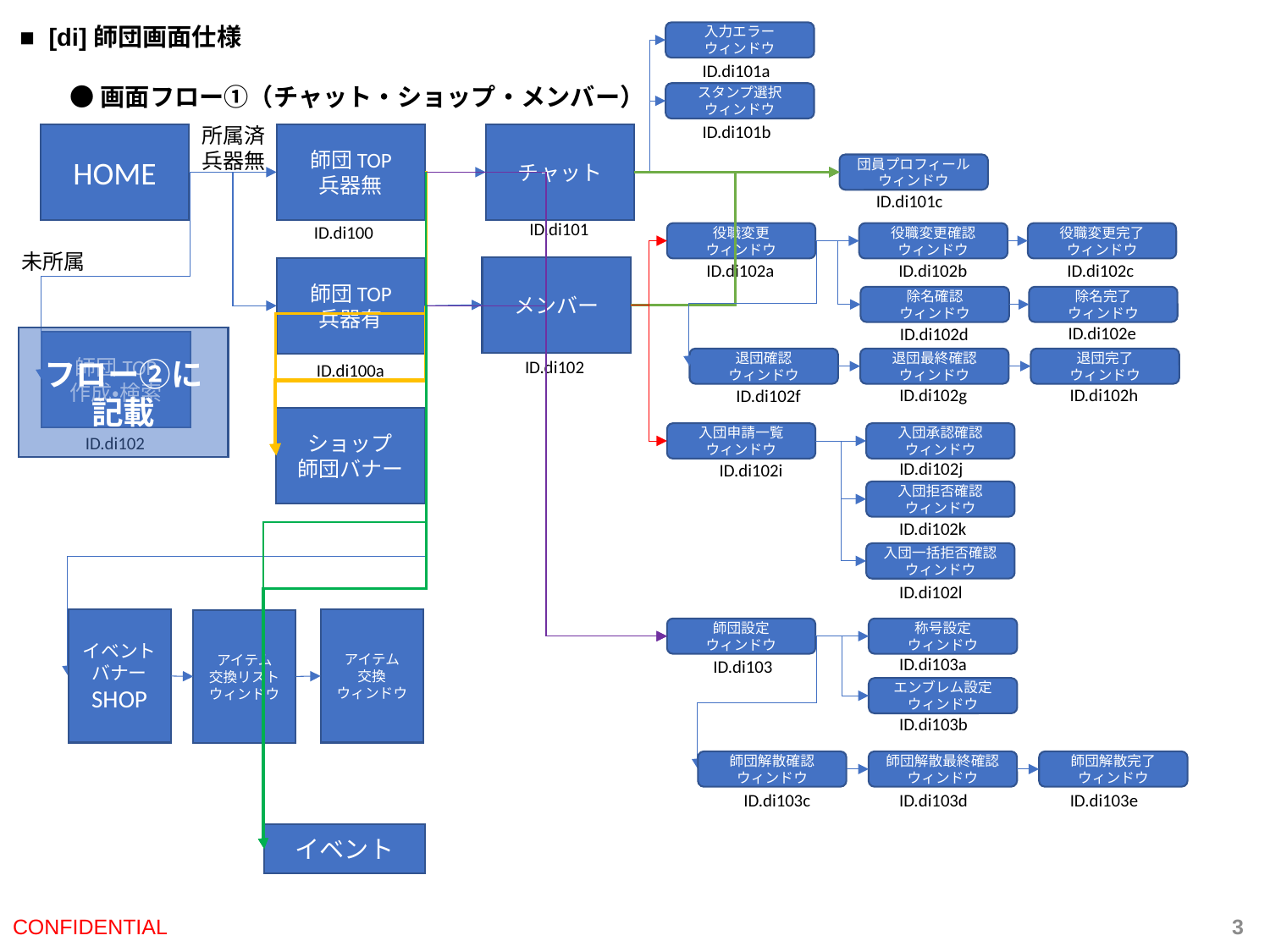

■  [di]師団画面仕様
入力エラー
ウィンドウ
ID.di101a
●画面フロー①（チャット・ショップ・メンバー）
スタンプ選択
ウィンドウ
ID.di101b
所属済
兵器無
チャット
師団TOP
兵器無
HOME
団員プロフィール
ウィンドウ
ID.di101c
ID.di101
ID.di100
役職変更
ウィンドウ
役職変更確認
ウィンドウ
役職変更完了
ウィンドウ
未所属
ID.di102a
ID.di102b
ID.di102c
メンバー
師団TOP
兵器有
除名確認
ウィンドウ
除名完了
ウィンドウ
ID.di102e
ID.di102d
フロー②に記載
師団TOP
作成・検索
退団確認
ウィンドウ
退団最終確認
ウィンドウ
退団完了
ウィンドウ
ID.di102
ID.di100a
ID.di102g
ID.di102h
ID.di102f
ショップ
師団バナー
入団申請一覧
ウィンドウ
入団承認確認
ウィンドウ
ID.di102
ID.di102j
ID.di102i
入団拒否確認
ウィンドウ
ID.di102k
入団一括拒否確認
ウィンドウ
ID.di102l
イベント
バナー
SHOP
アイテム
交換
ウィンドウ
アイテム
交換リスト
ウィンドウ
師団設定
ウィンドウ
称号設定
ウィンドウ
ID.di103a
ID.di103
エンブレム設定
ウィンドウ
ID.di103b
師団解散確認
ウィンドウ
師団解散最終確認
ウィンドウ
師団解散完了
ウィンドウ
ID.di103c
ID.di103d
ID.di103e
イベント
CONFIDENTIAL
3